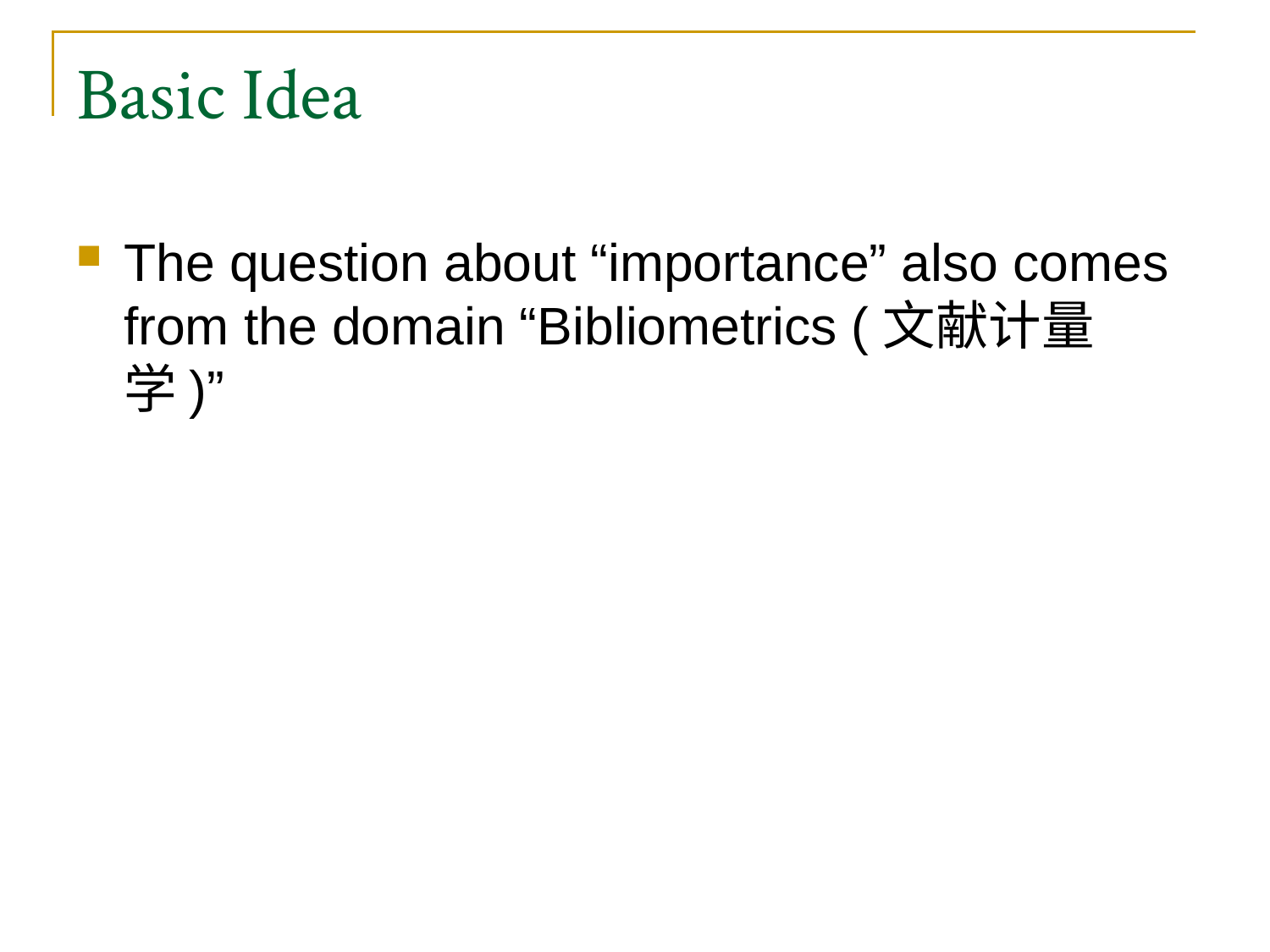

# Basic Idea
The question about “importance” also comes from the domain “Bibliometrics (文献计量学)”